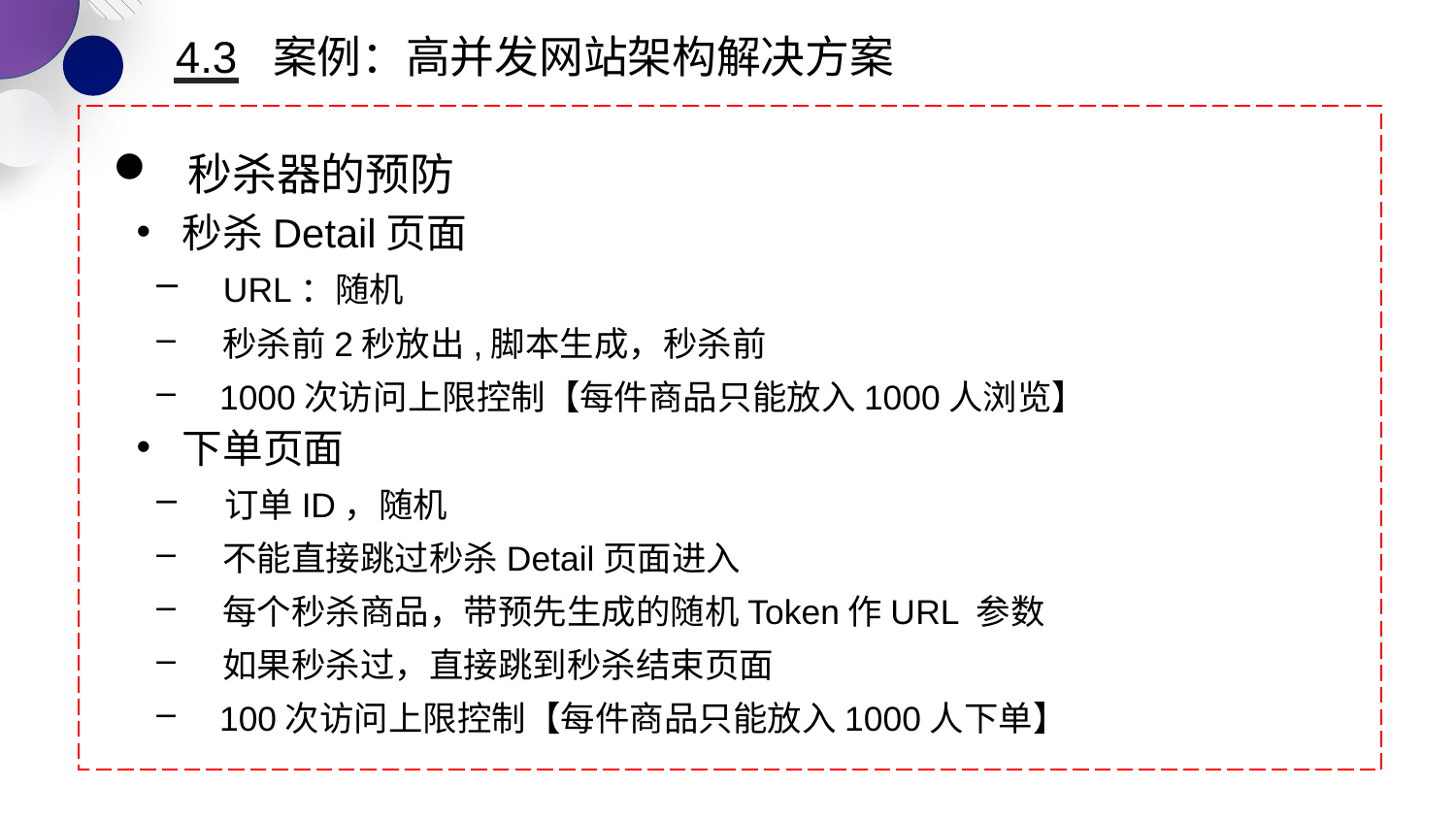

4.3  案例：高并发网站架构解决方案

  秒杀器的预防
秒杀Detail页面
   URL：随机
   秒杀前2秒放出,脚本生成，秒杀前
   1000次访问上限控制【每件商品只能放入1000人浏览】
下单页面
   订单ID，随机
   不能直接跳过秒杀Detail页面进入
   每个秒杀商品，带预先生成的随机Token作URL 参数
   如果秒杀过，直接跳到秒杀结束页面
   100次访问上限控制【每件商品只能放入1000人下单】